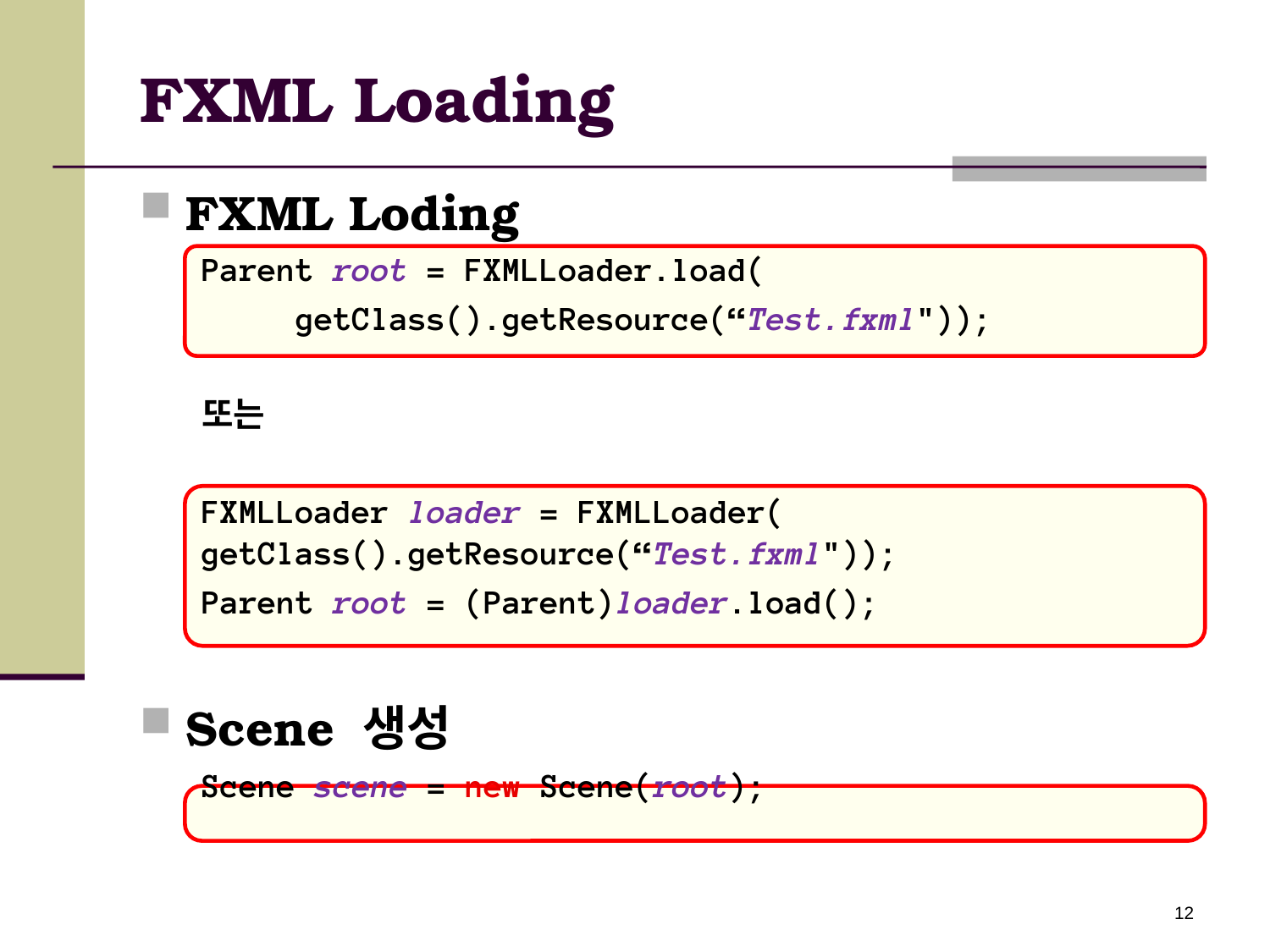

# FXML Loading
FXML Loding
Parent root = FXMLLoader.load(
		     getClass().getResource(“Test.fxml"));

또는

FXMLLoader loader = FXMLLoader(		     			    getClass().getResource(“Test.fxml"));
Parent root = (Parent)loader.load();

Scene 생성
Scene scene = new Scene(root);

12